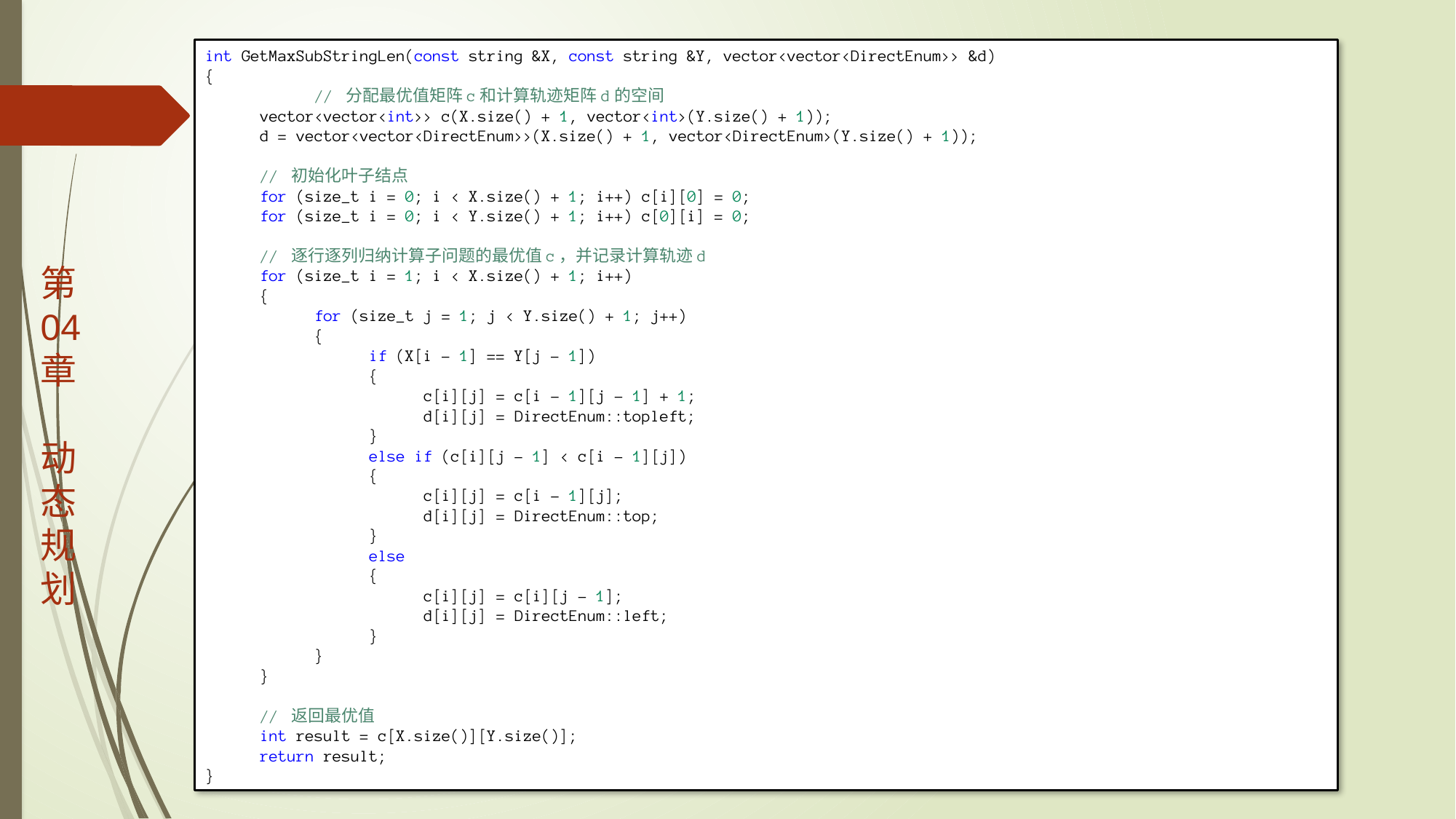

int GetMaxSubStringLen(const string &X, const string &Y, vector<vector<DirectEnum>> &d)
{
	// 分配最优值矩阵c和计算轨迹矩阵d的空间
vector<vector<int>> c(X.size() + 1, vector<int>(Y.size() + 1));
d = vector<vector<DirectEnum>>(X.size() + 1, vector<DirectEnum>(Y.size() + 1));

// 初始化叶子结点
for (size_t i = 0; i < X.size() + 1; i++) c[i][0] = 0;
for (size_t i = 0; i < Y.size() + 1; i++) c[0][i] = 0;

// 逐行逐列归纳计算子问题的最优值c，并记录计算轨迹d
for (size_t i = 1; i < X.size() + 1; i++)
{
for (size_t j = 1; j < Y.size() + 1; j++)
{
if (X[i - 1] == Y[j - 1])
{
c[i][j] = c[i - 1][j - 1] + 1;
d[i][j] = DirectEnum::topleft;
}
else if (c[i][j - 1] < c[i - 1][j])
{
c[i][j] = c[i - 1][j];
d[i][j] = DirectEnum::top;
}
else
{
c[i][j] = c[i][j - 1];
d[i][j] = DirectEnum::left;
}
}
}

// 返回最优值
int result = c[X.size()][Y.size()];
return result;
}